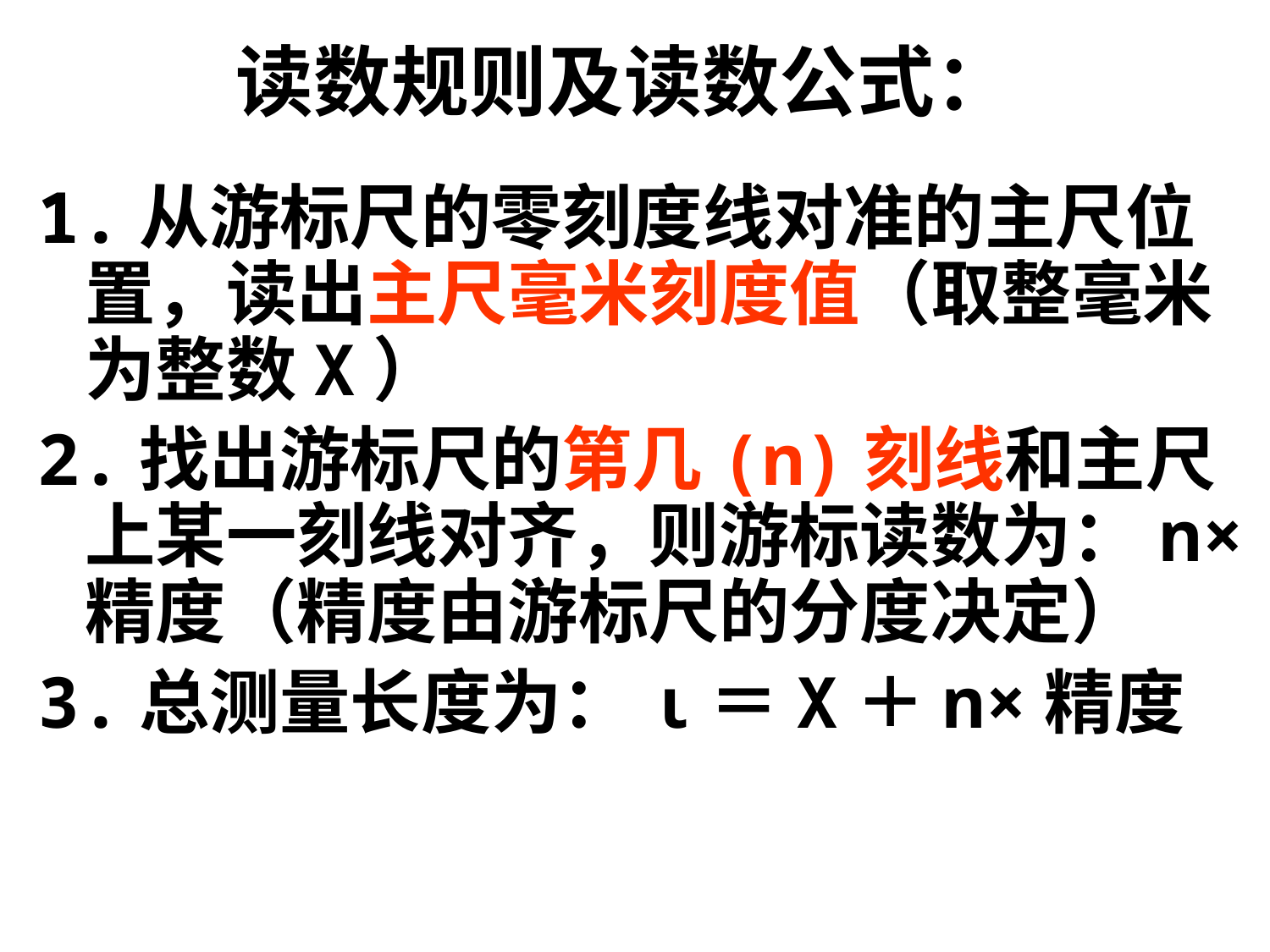

# 读数规则及读数公式：
1.从游标尺的零刻度线对准的主尺位置，读出主尺毫米刻度值（取整毫米为整数X）
2.找出游标尺的第几(n)刻线和主尺上某一刻线对齐，则游标读数为：n×精度（精度由游标尺的分度决定）
3.总测量长度为：ι＝X＋n×精度